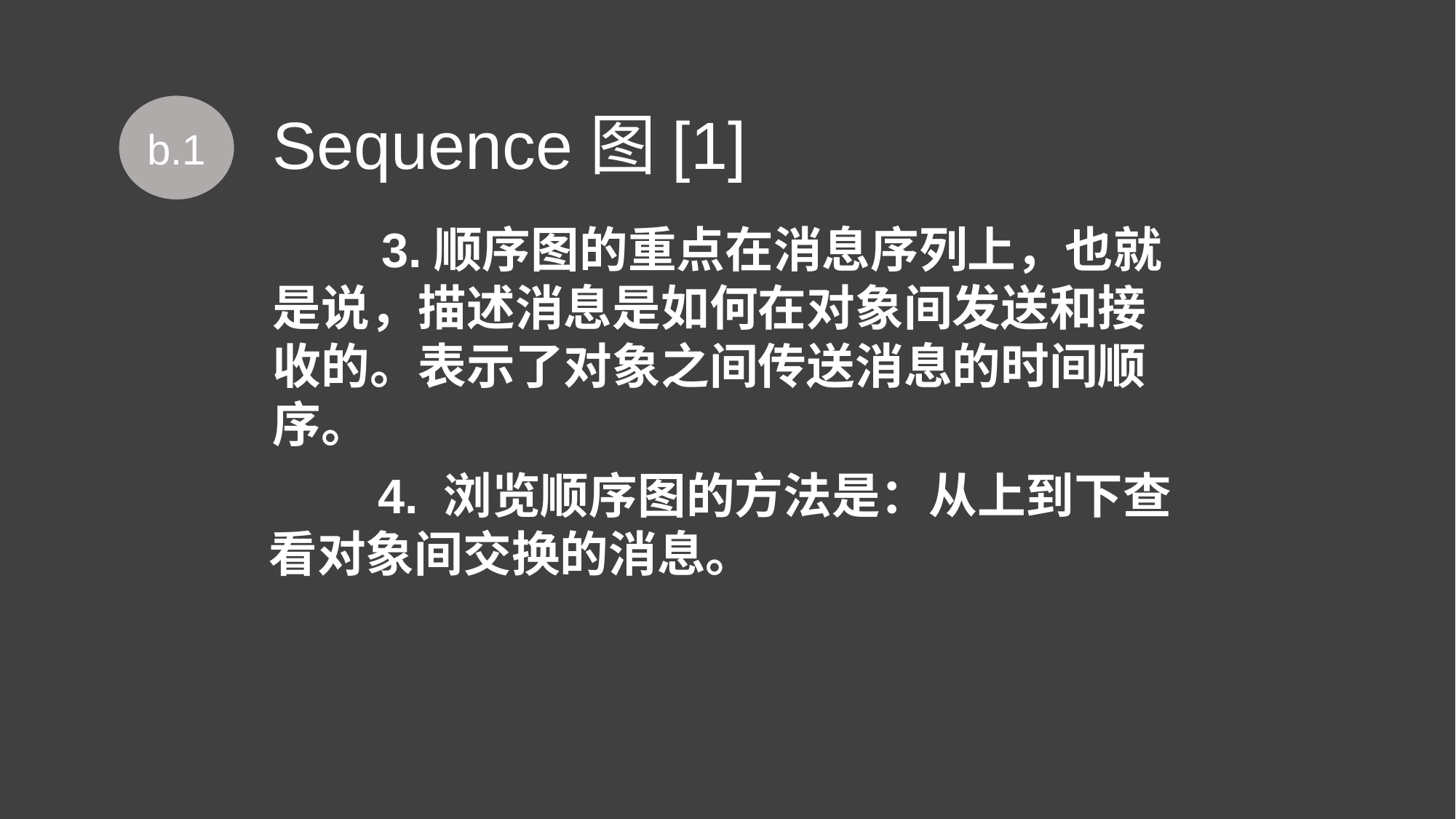

# Sequence图[1]
b.1
	3.顺序图的重点在消息序列上，也就是说，描述消息是如何在对象间发送和接收的。表示了对象之间传送消息的时间顺序。
	4. 浏览顺序图的方法是：从上到下查看对象间交换的消息。